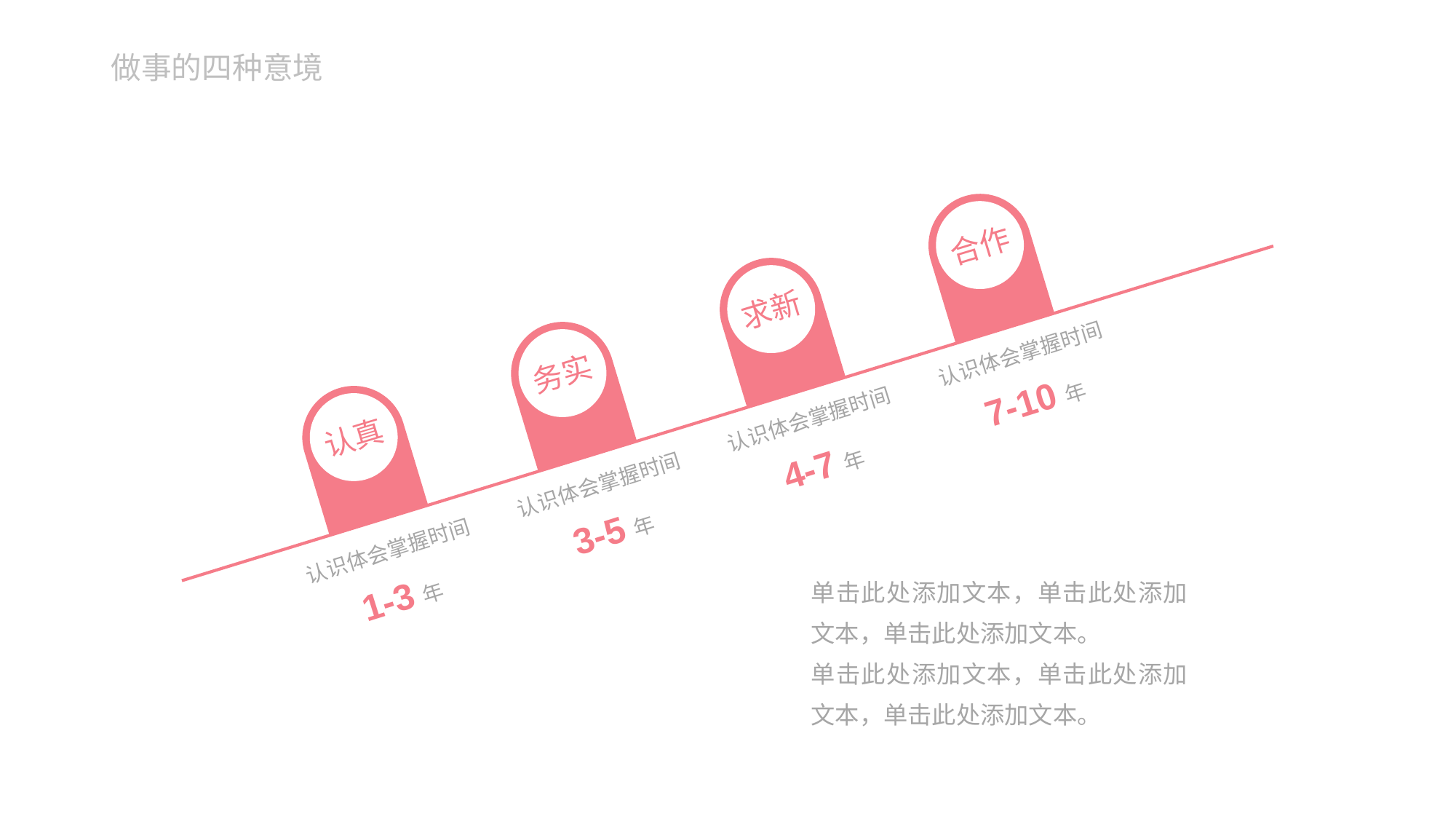

# 做事的四种意境

合作

求新

务实
认识体会掌握时间
7-10年

认真
认识体会掌握时间
4-7年
认识体会掌握时间
3-5年
认识体会掌握时间
1-3年
单击此处添加文本，单击此处添加文本，单击此处添加文本。
单击此处添加文本，单击此处添加文本，单击此处添加文本。